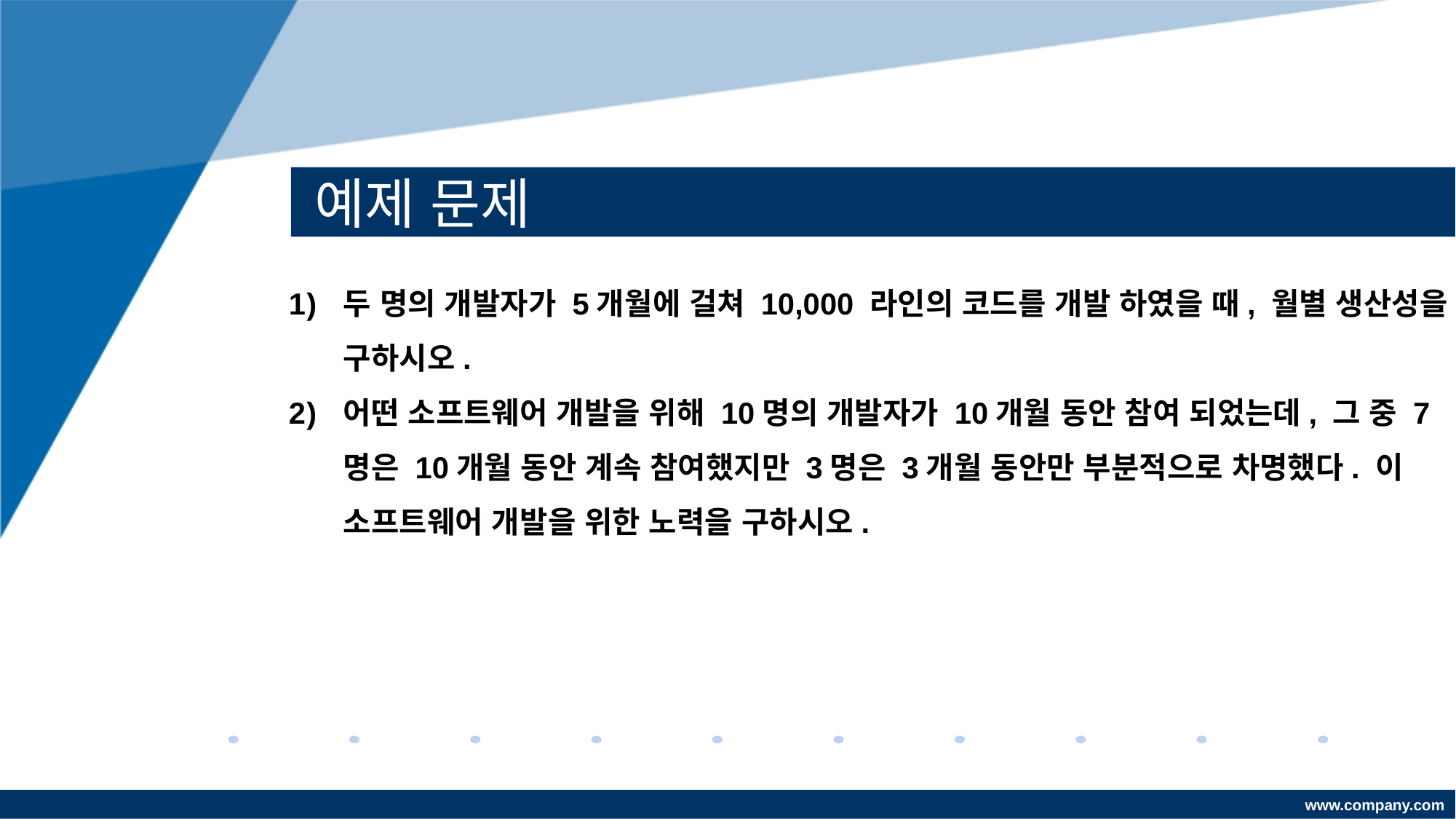

# 예제 문제
두 명의 개발자가 5개월에 걸쳐 10,000 라인의 코드를 개발 하였을 때, 월별 생산성을 구하시오.
어떤 소프트웨어 개발을 위해 10명의 개발자가 10개월 동안 참여 되었는데, 그 중 7명은 10개월 동안 계속 참여했지만 3명은 3개월 동안만 부분적으로 차명했다. 이 소프트웨어 개발을 위한 노력을 구하시오.